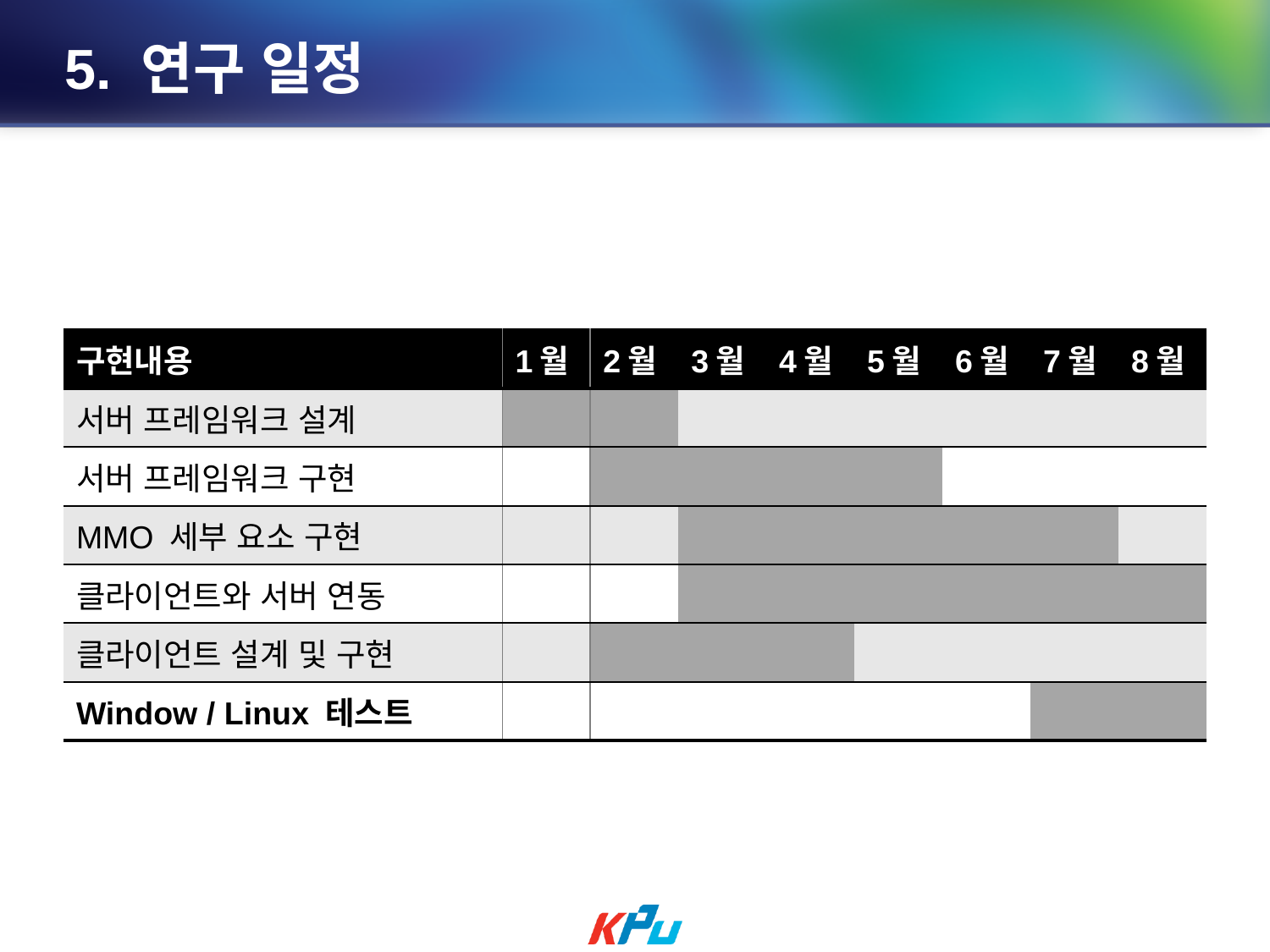

# 5. 연구 일정
| 구현내용 | 1월 | 2월 | 3월 | 4월 | 5월 | 6월 | 7월 | 8월 |
| --- | --- | --- | --- | --- | --- | --- | --- | --- |
| 서버 프레임워크 설계 |  |  |  |  |  |  |  |  |
| 서버 프레임워크 구현 |  |  |  |  |  |  |  |  |
| MMO 세부 요소 구현 |  |  |  |  |  |  |  |  |
| 클라이언트와 서버 연동 |  |  |  |  |  |  |  |  |
| 클라이언트 설계 및 구현 |  |  |  |  |  |  |  |  |
| Window / Linux 테스트 |  |  |  |  |  |  |  |  |